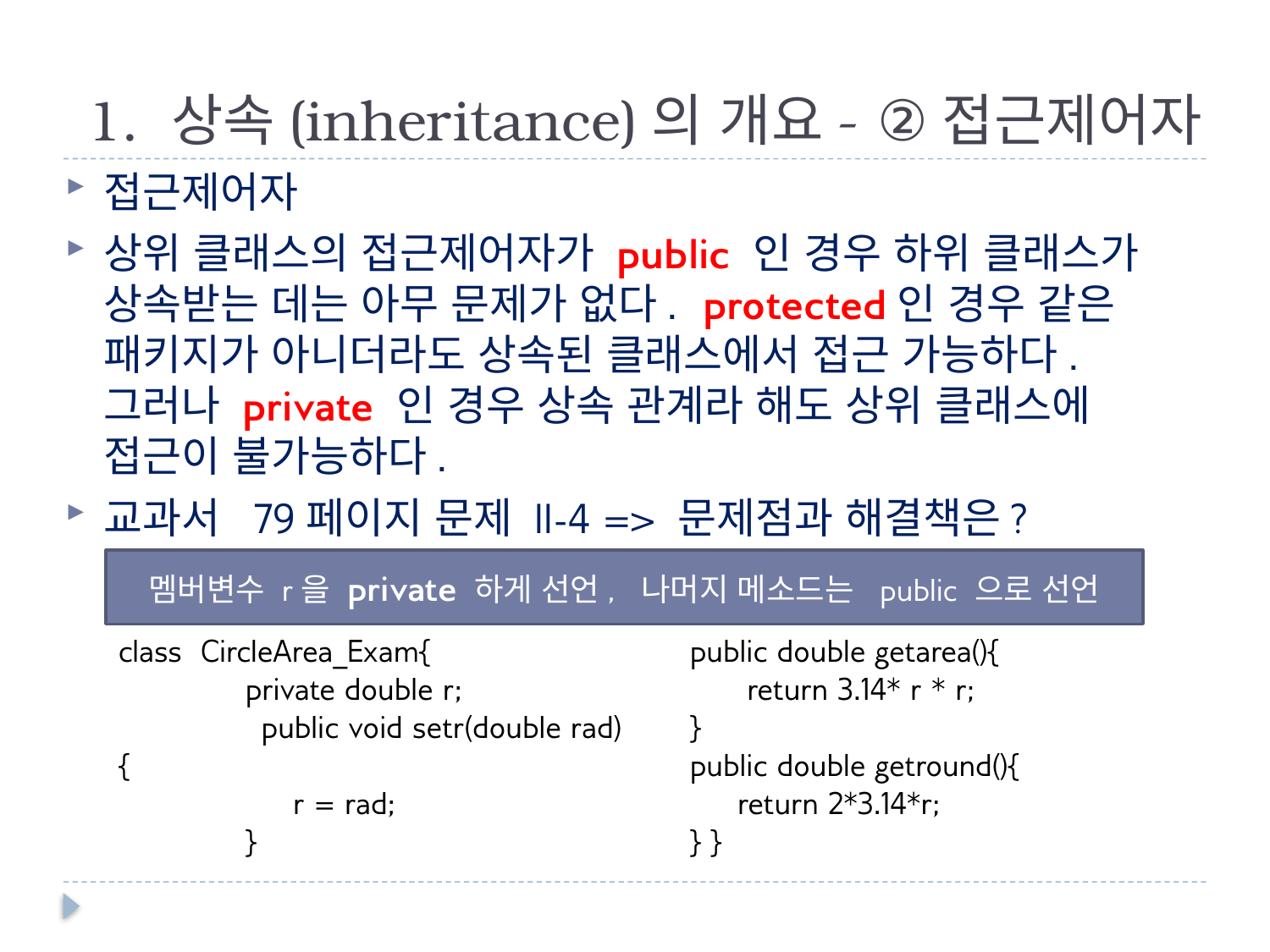

# 1. 상속(inheritance)의 개요- ②접근제어자
접근제어자
상위 클래스의 접근제어자가 public 인 경우 하위 클래스가 상속받는 데는 아무 문제가 없다.  protected인 경우 같은 패키지가 아니더라도 상속된 클래스에서 접근 가능하다. 그러나 private 인 경우 상속 관계라 해도 상위 클래스에 접근이 불가능하다.
교과서  79페이지 문제 II-4 => 문제점과 해결책은?
멤버변수 r을 private 하게 선언,  나머지 메소드는  public 으로 선언
class  CircleArea_Exam{
	private double r;
               public void setr(double rad){
	     r = rad;
	}

public double getarea(){
      return 3.14* r * r;
}
public double getround(){
     return 2*3.14*r;
} }